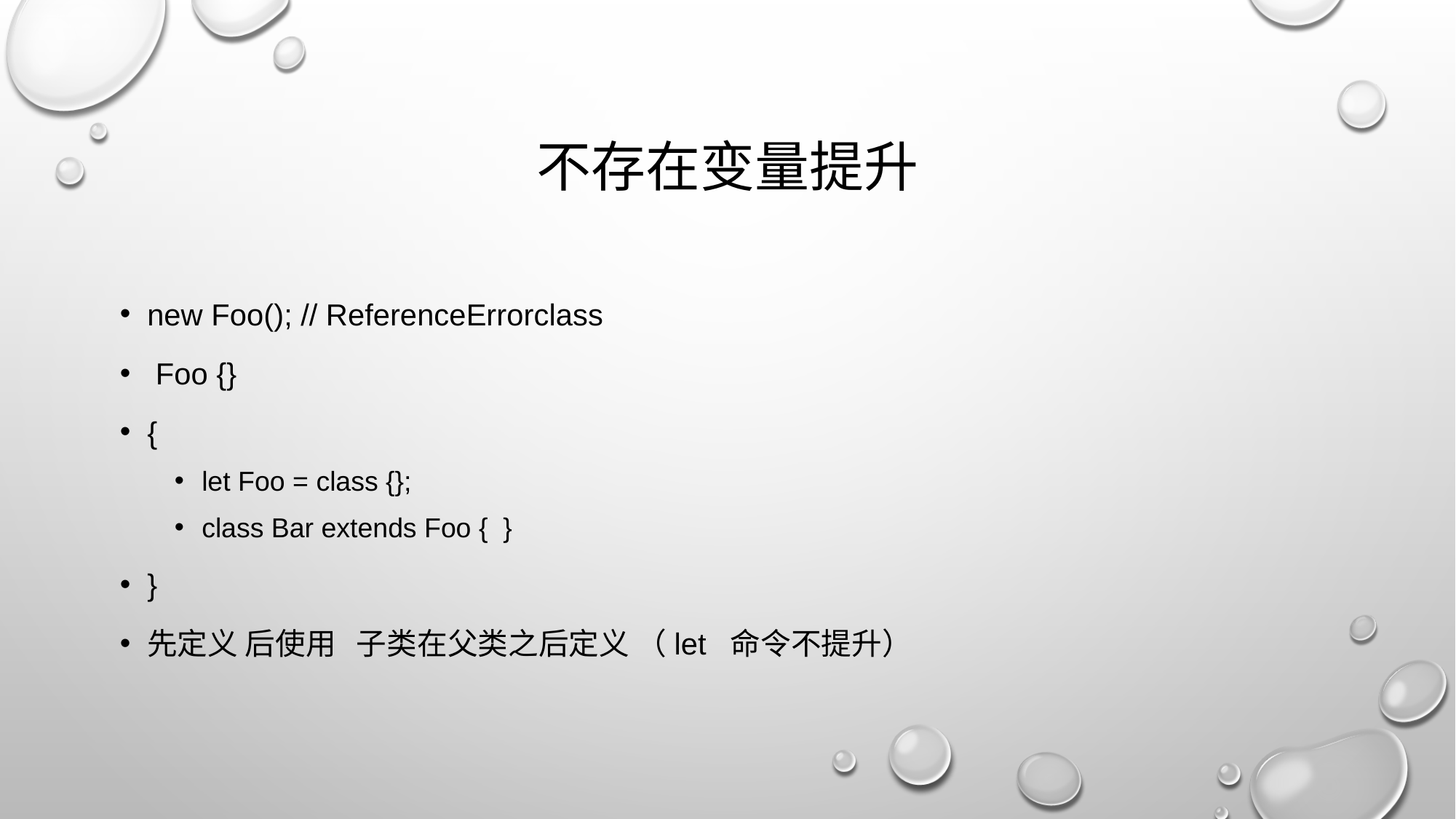

# 不存在变量提升
new Foo(); // ReferenceErrorclass
 Foo {}
{
let Foo = class {};
class Bar extends Foo {  }
}
先定义 后使用   子类在父类之后定义 （let  命令不提升）